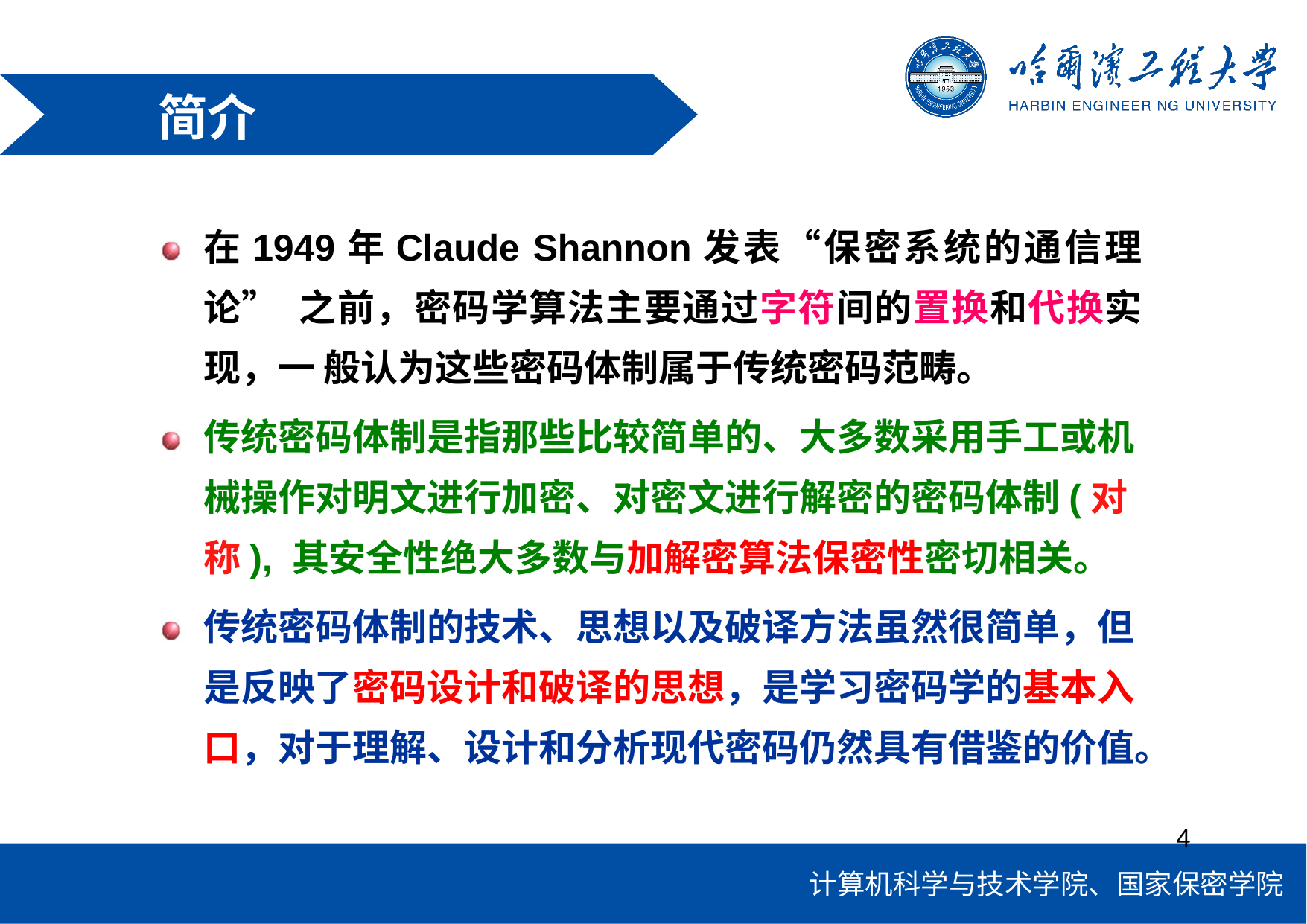

# 简介
在1949年Claude Shannon发表“保密系统的通信理论”  之前，密码学算法主要通过字符间的置换和代换实现，一 般认为这些密码体制属于传统密码范畴。
传统密码体制是指那些比较简单的、大多数采用手工或机 械操作对明文进行加密、对密文进行解密的密码体制(对 称), 其安全性绝大多数与加解密算法保密性密切相关。
传统密码体制的技术、思想以及破译方法虽然很简单，但 是反映了密码设计和破译的思想，是学习密码学的基本入 口，对于理解、设计和分析现代密码仍然具有借鉴的价值。

4